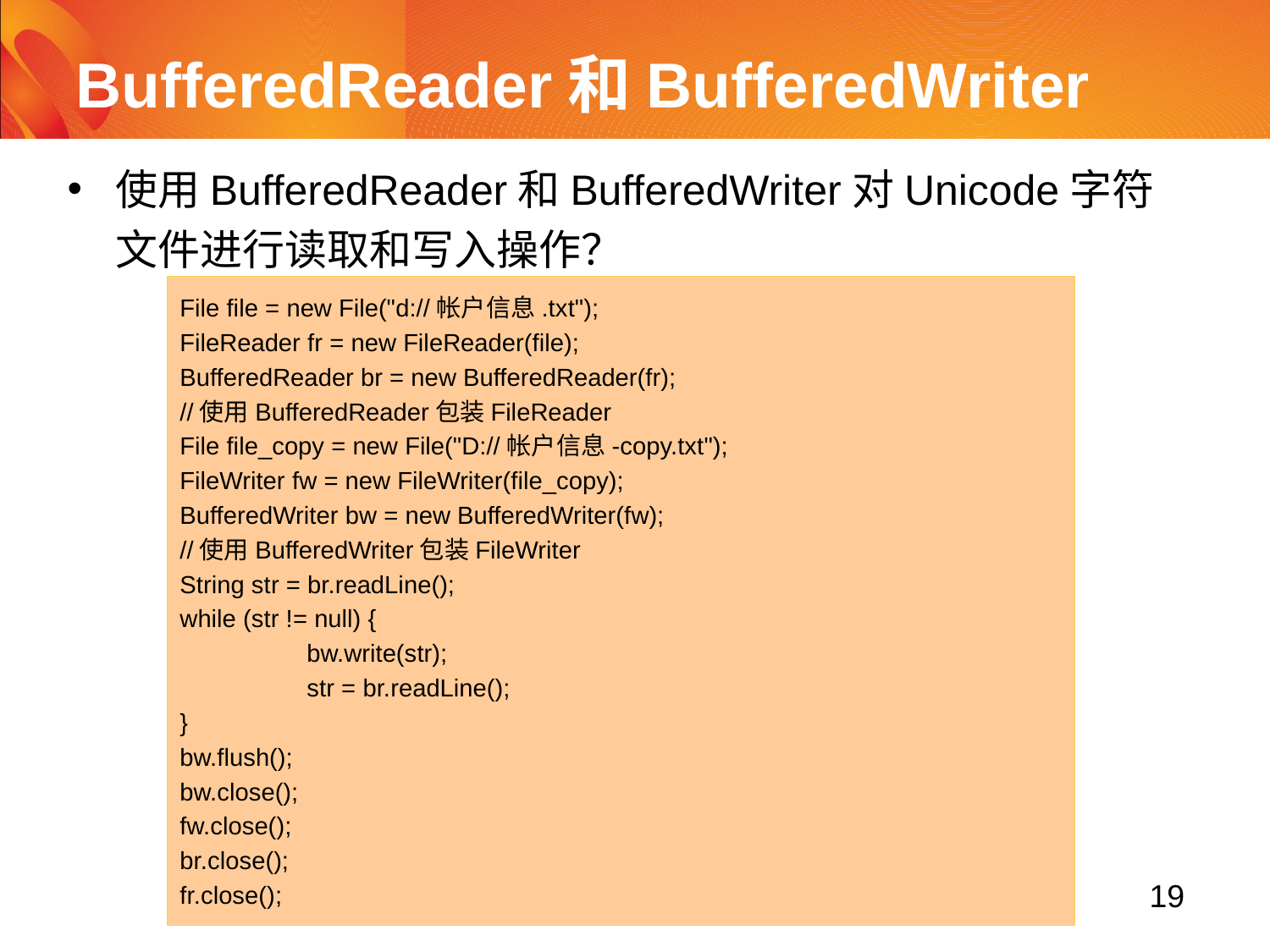

# BufferedReader和BufferedWriter
使用BufferedReader和BufferedWriter对Unicode字符文件进行读取和写入操作？

File file = new File("d://帐户信息.txt");
FileReader fr = new FileReader(file);
BufferedReader br = new BufferedReader(fr);
//使用BufferedReader包装FileReader
File file_copy = new File("D://帐户信息-copy.txt");
FileWriter fw = new FileWriter(file_copy);
BufferedWriter bw = new BufferedWriter(fw);
//使用BufferedWriter包装FileWriter
String str = br.readLine();
while (str != null) {
	bw.write(str);
	str = br.readLine();
}
bw.flush();
bw.close();
fw.close();
br.close();
fr.close();